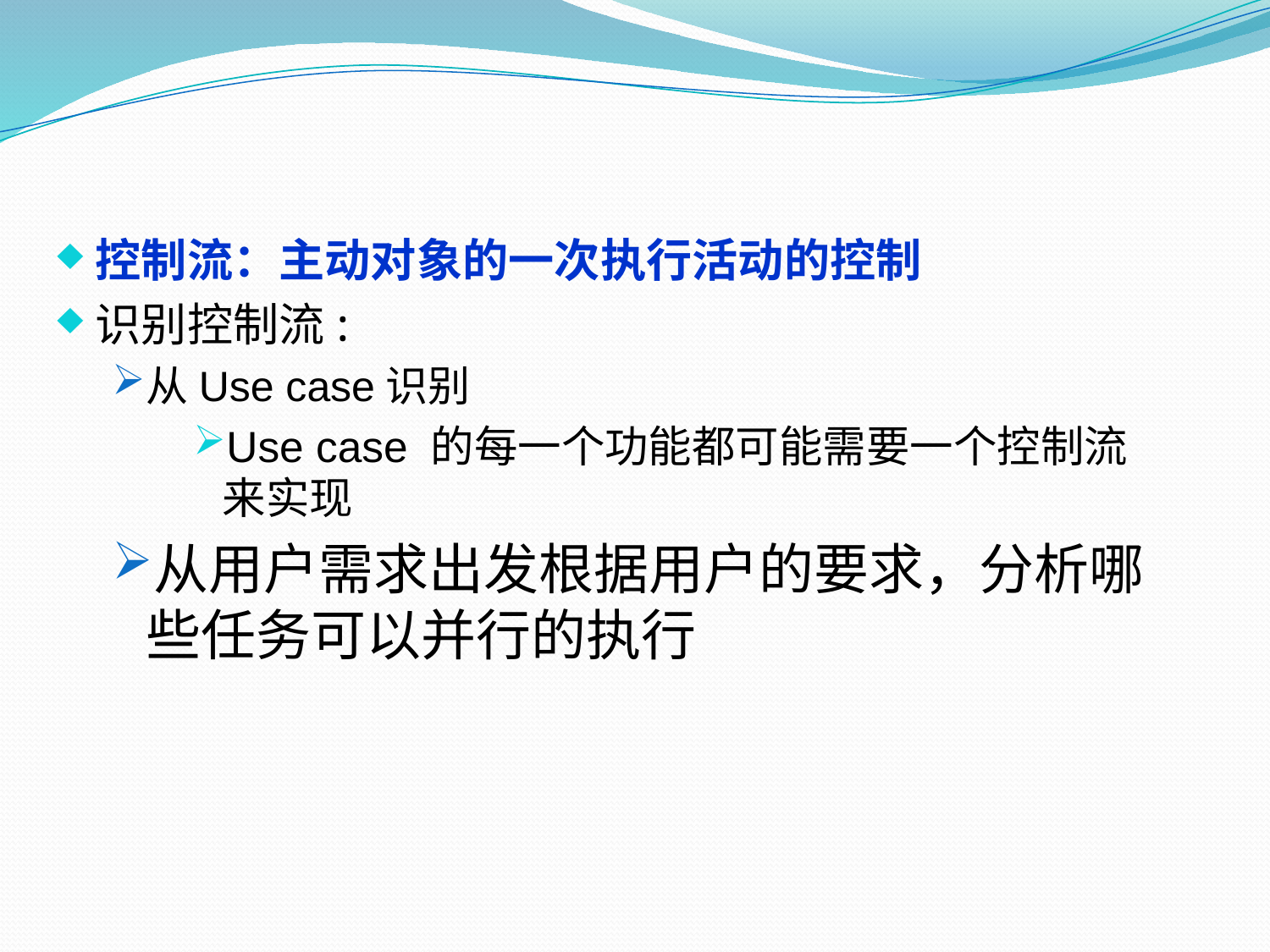

控制流：主动对象的一次执行活动的控制
识别控制流:
从Use case识别
Use case 的每一个功能都可能需要一个控制流来实现
从用户需求出发根据用户的要求，分析哪些任务可以并行的执行